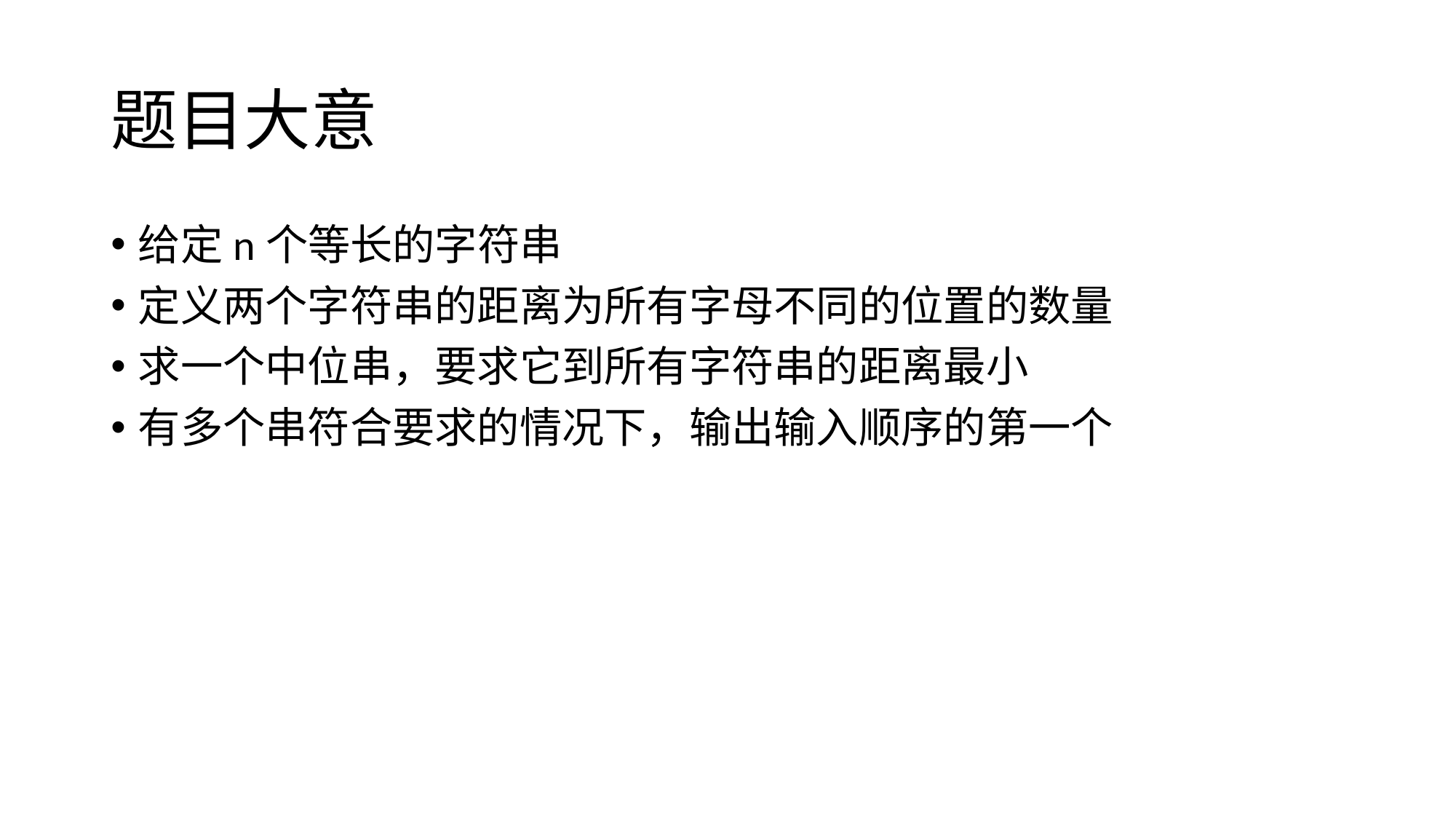

# 题目大意
给定n个等长的字符串
定义两个字符串的距离为所有字母不同的位置的数量
求一个中位串，要求它到所有字符串的距离最小
有多个串符合要求的情况下，输出输入顺序的第一个